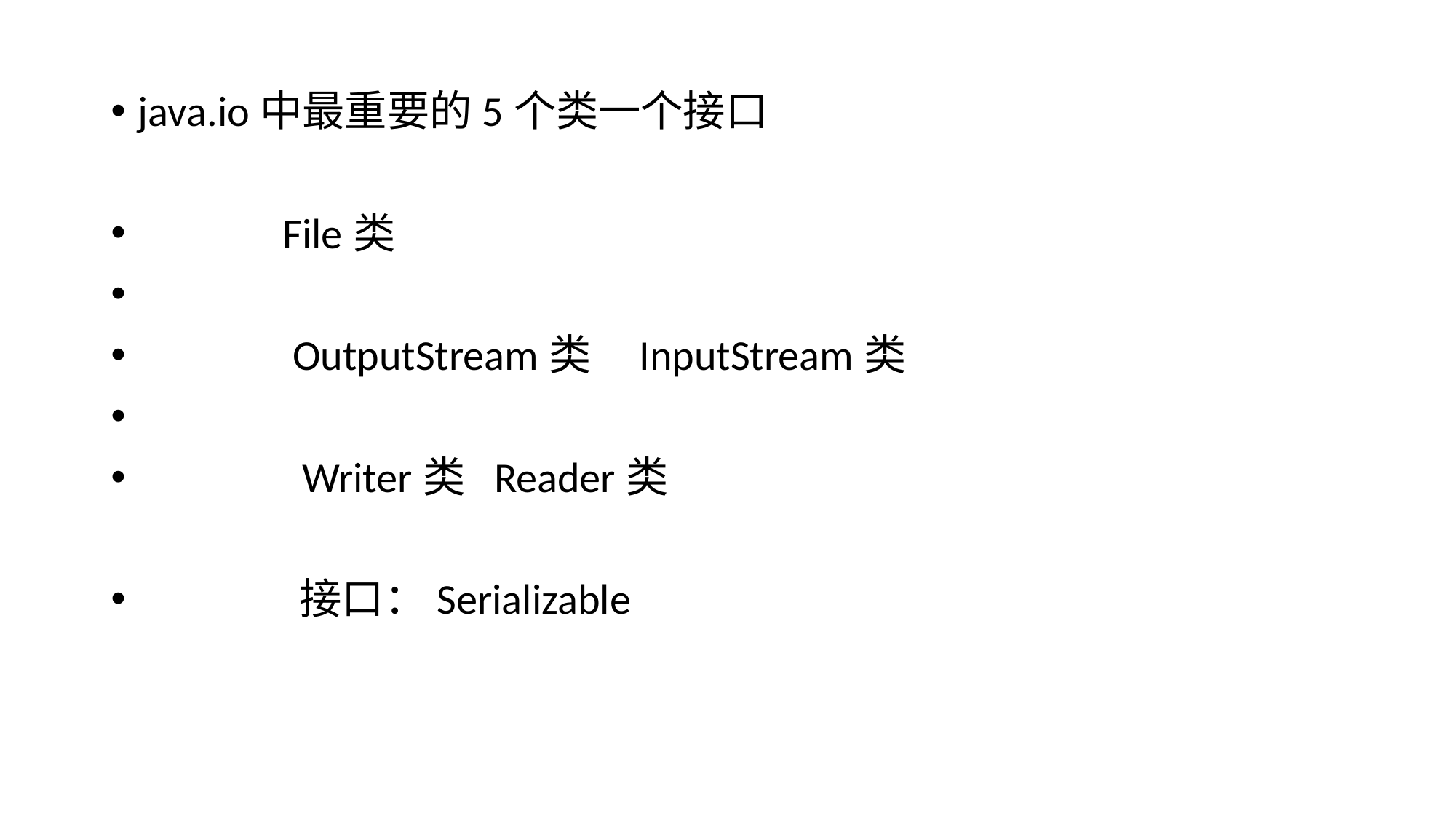

java.io中最重要的5个类一个接口

               File类

                OutputStream类    InputStream类

                 Writer类  Reader类

                接口：Serializable